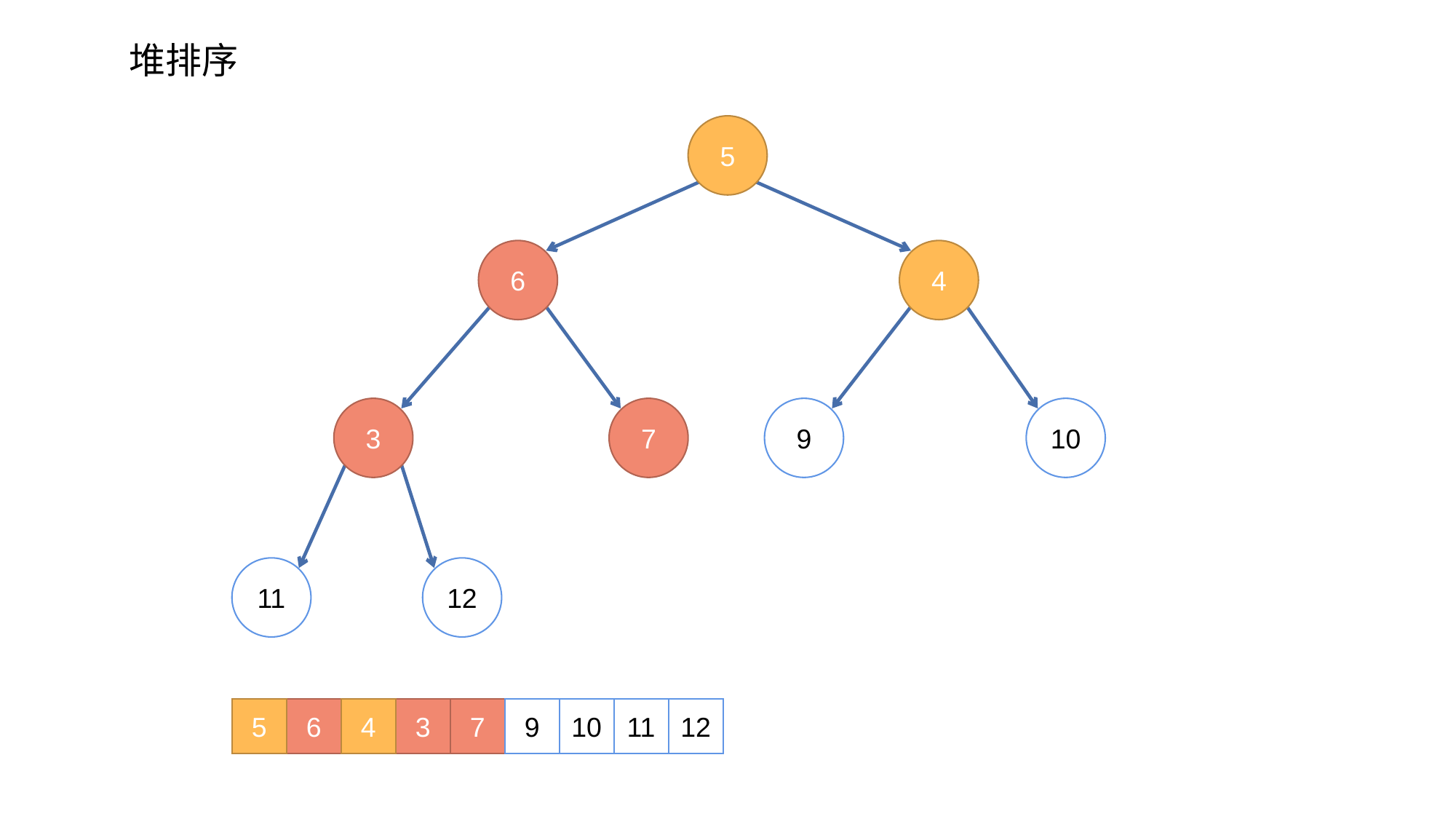

堆排序
5
6
4
3
7
9
10
11
12
5
6
4
3
7
9
10
11
12